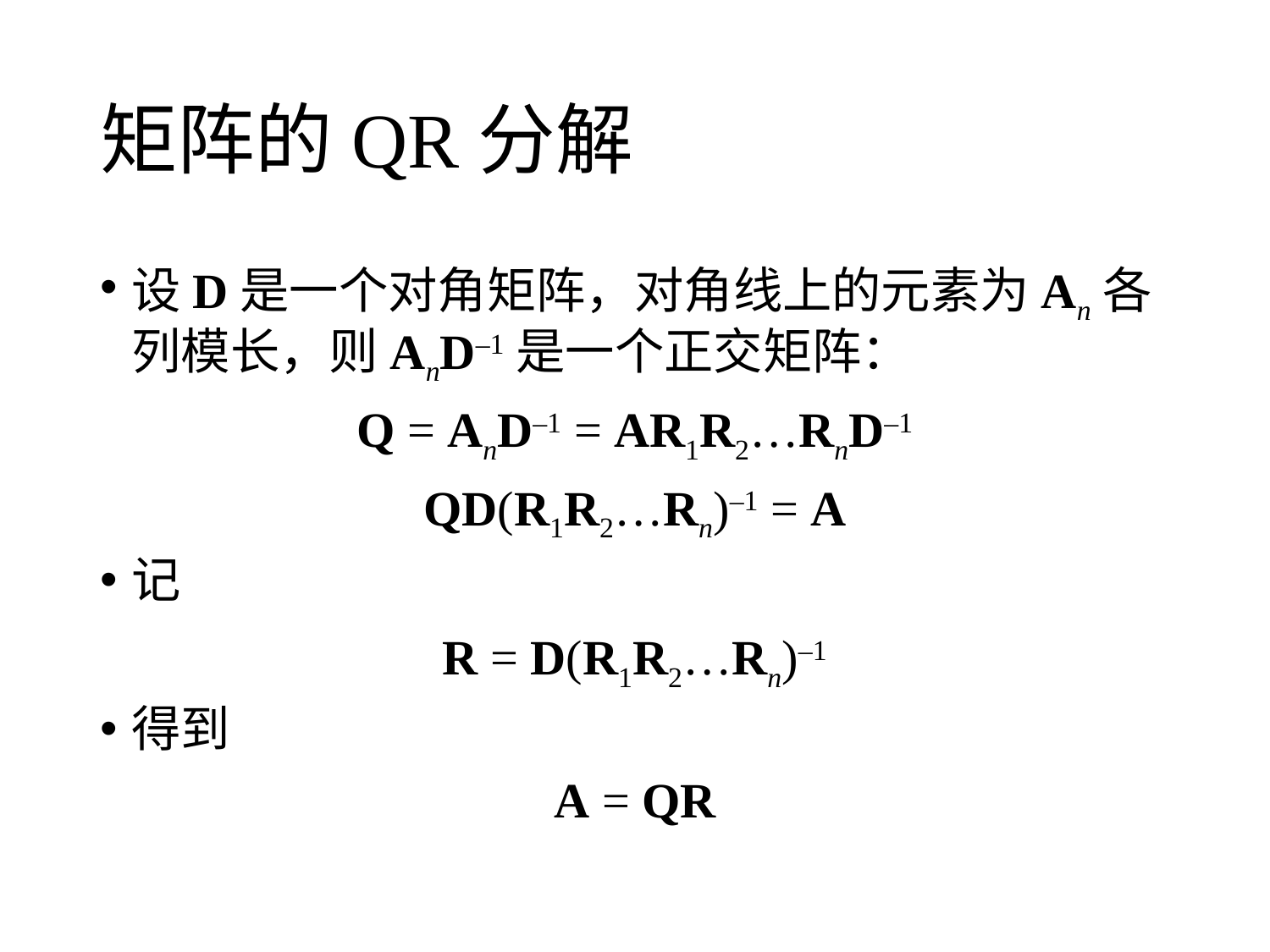

# 矩阵的QR分解
设D是一个对角矩阵，对角线上的元素为An各列模长，则AnD–1是一个正交矩阵：
Q = AnD–1 = AR1R2…RnD–1
QD(R1R2…Rn)–1 = A
记
R = D(R1R2…Rn)–1
得到
A = QR